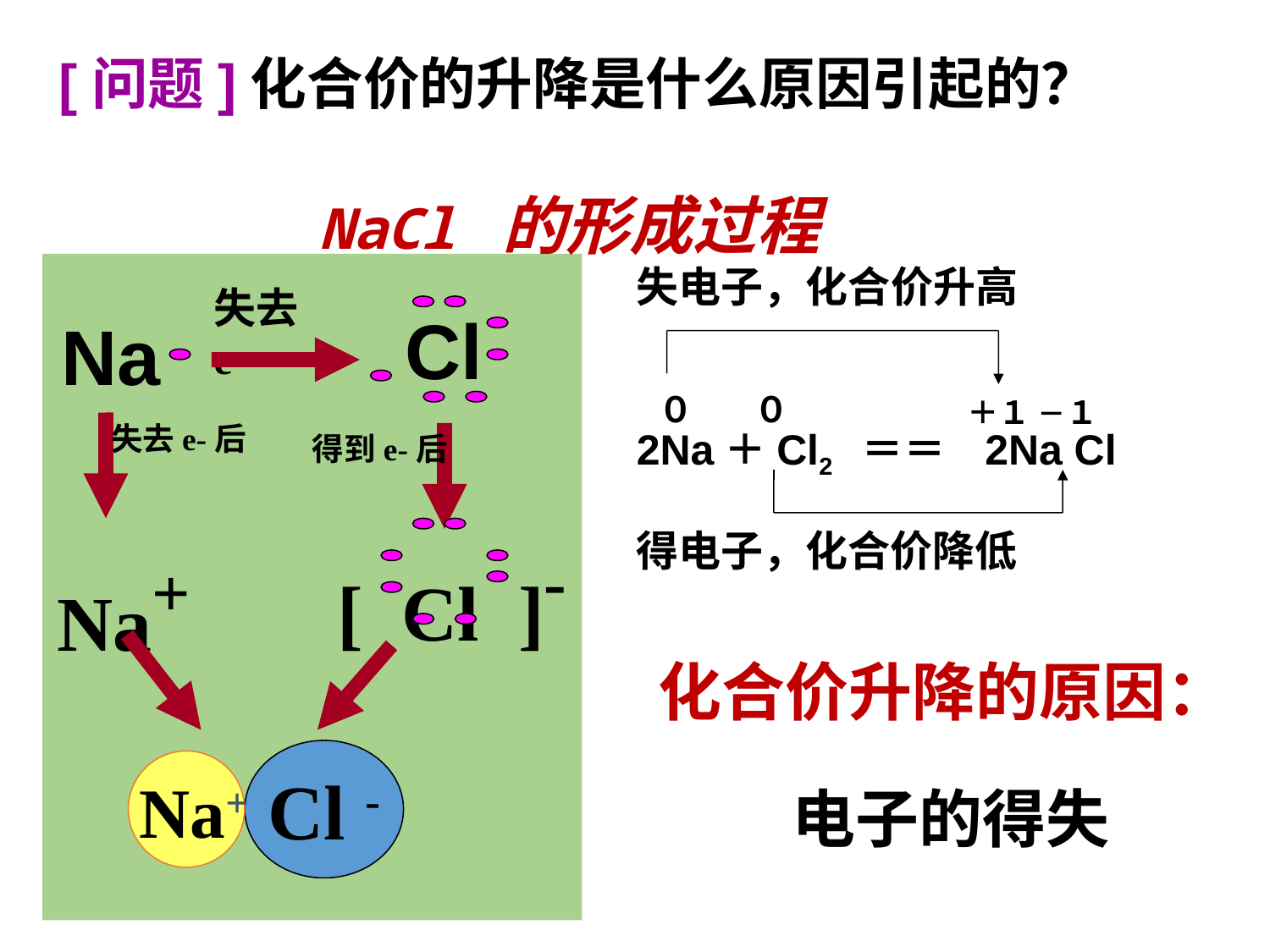

[问题]化合价的升降是什么原因引起的？
NaCl 的形成过程
失电子，化合价升高

０
０
＋１ －１
2Na＋Cl2  ＝＝   2Na Cl

得电子，化合价降低

Na
  Cl

失去e-

失去e-后
得到e-后

  [  Cl  ]-

Na+

化合价升降的原因：

             电子的得失
Cl -

Na+